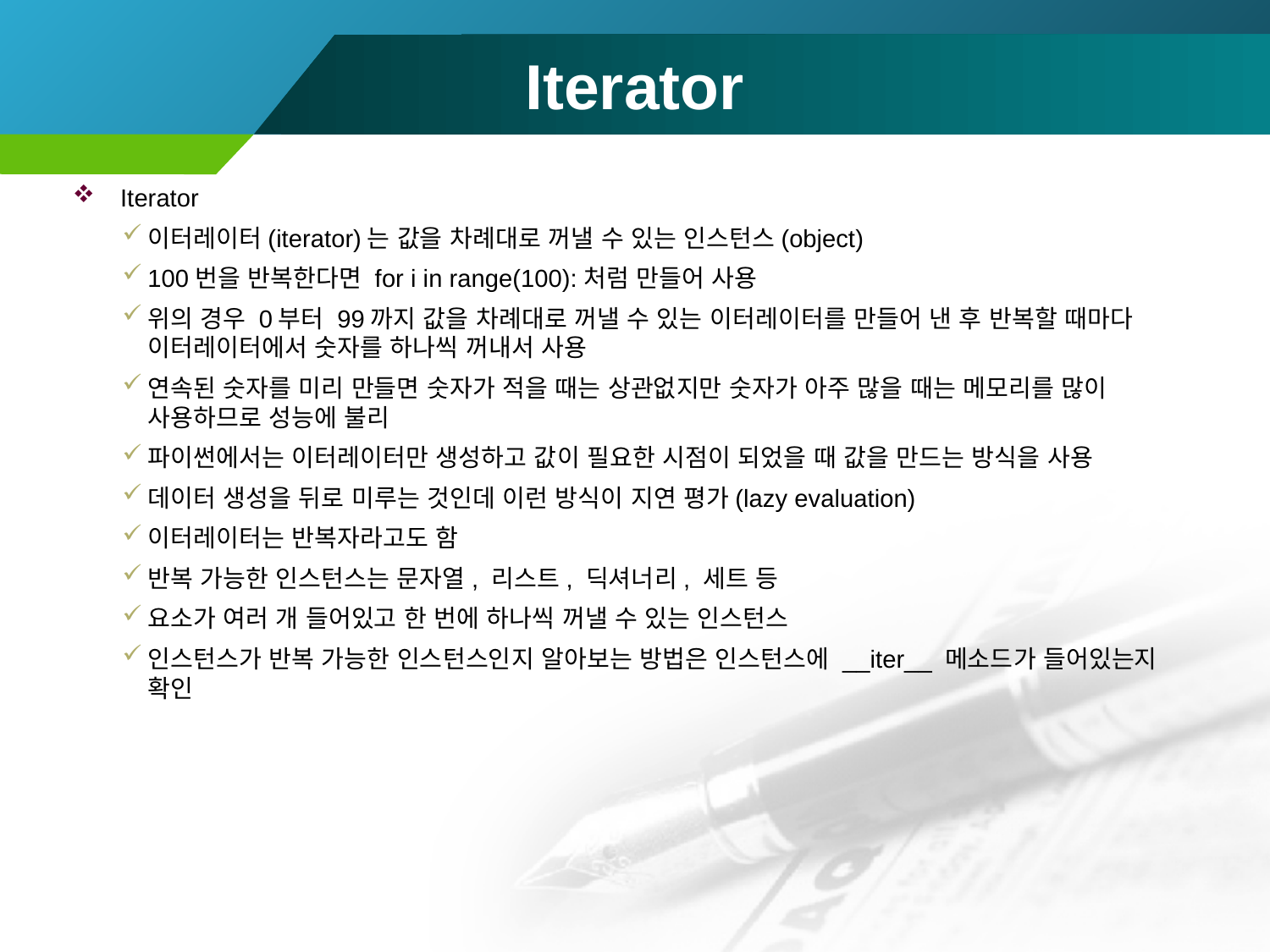

# Iterator
Iterator
이터레이터(iterator)는 값을 차례대로 꺼낼 수 있는 인스턴스(object)
100번을 반복한다면 for i in range(100):처럼 만들어 사용
위의 경우 0부터 99까지 값을 차례대로 꺼낼 수 있는 이터레이터를 만들어 낸 후 반복할 때마다 이터레이터에서 숫자를 하나씩 꺼내서 사용
연속된 숫자를 미리 만들면 숫자가 적을 때는 상관없지만 숫자가 아주 많을 때는 메모리를 많이 사용하므로 성능에 불리
파이썬에서는 이터레이터만 생성하고 값이 필요한 시점이 되었을 때 값을 만드는 방식을 사용
데이터 생성을 뒤로 미루는 것인데 이런 방식이 지연 평가(lazy evaluation)
이터레이터는 반복자라고도 함
반복 가능한 인스턴스는 문자열, 리스트, 딕셔너리, 세트 등
요소가 여러 개 들어있고 한 번에 하나씩 꺼낼 수 있는 인스턴스
인스턴스가 반복 가능한 인스턴스인지 알아보는 방법은 인스턴스에 __iter__ 메소드가 들어있는지 확인